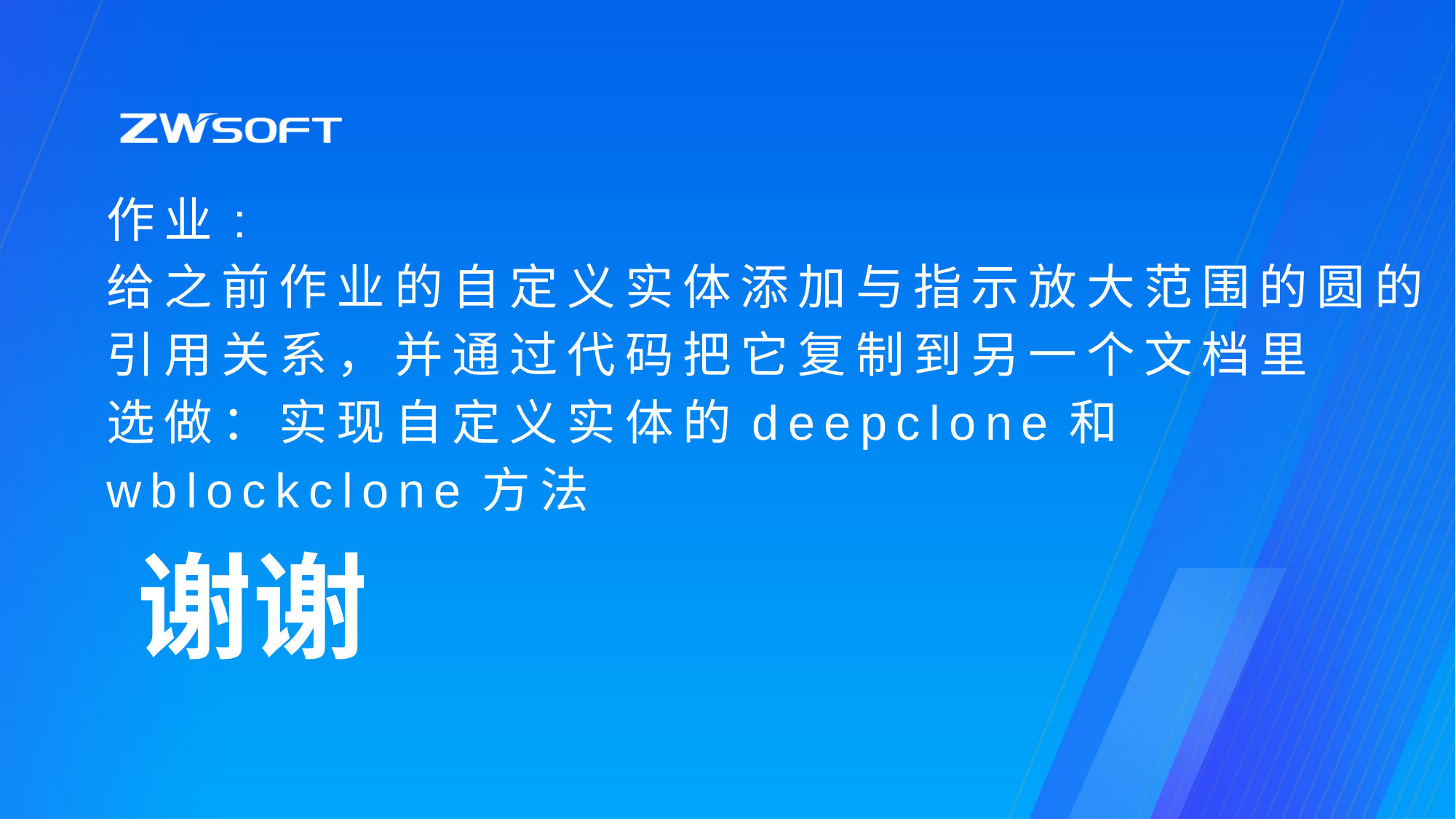

作业:
给之前作业的自定义实体添加与指示放大范围的圆的
引用关系，并通过代码把它复制到另一个文档里
选做：实现自定义实体的deepclone和
wblockclone方法
谢谢